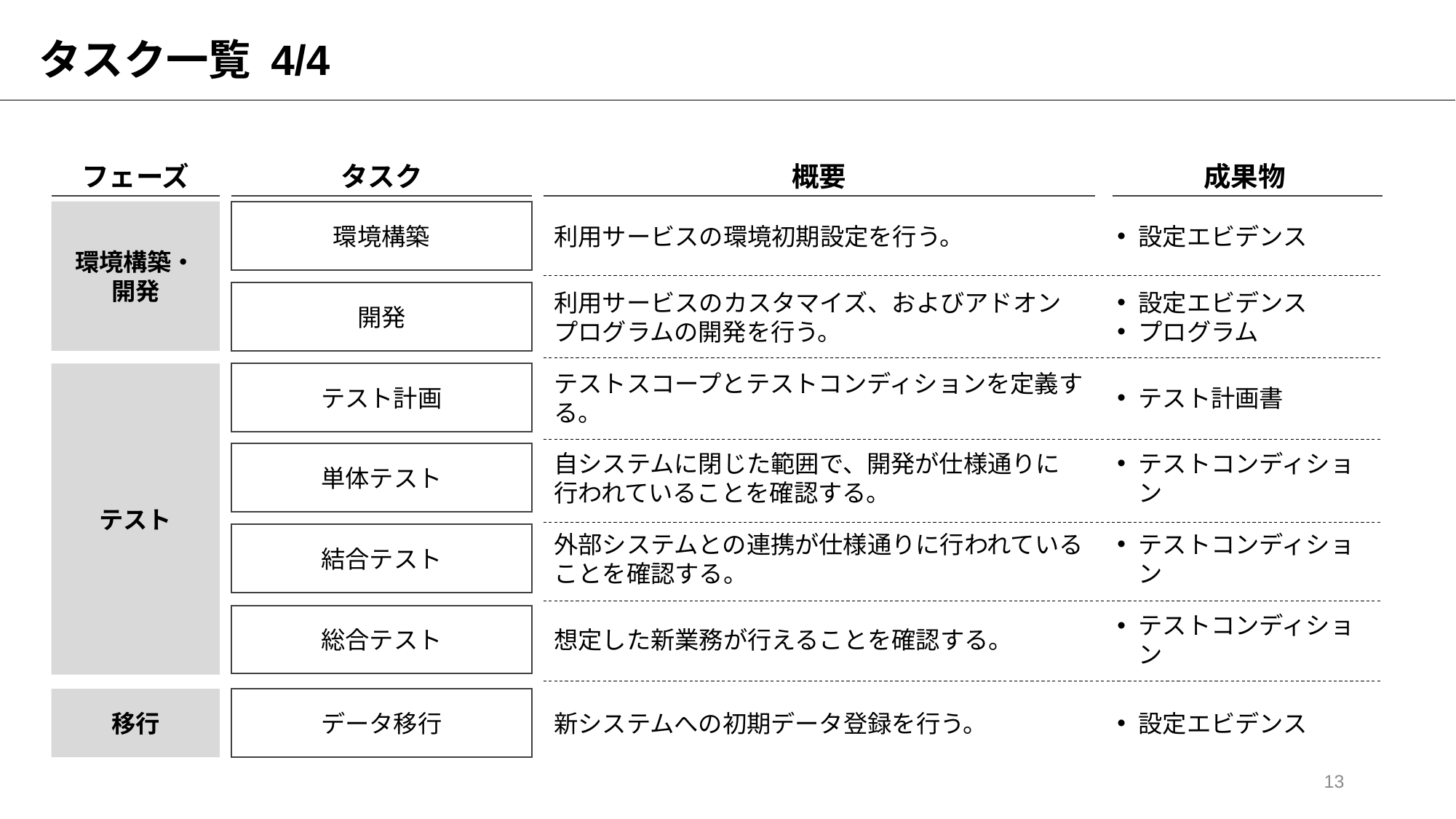

# タスク一覧 4/4

フェーズ
タスク
概要
成果物
環境構築
利用サービスの環境初期設定を行う。
設定エビデンス
環境構築・
開発
開発
利用サービスのカスタマイズ、およびアドオンプログラムの開発を行う。
設定エビデンス
プログラム
テスト
テスト計画
テストスコープとテストコンディションを定義する。
テスト計画書
単体テスト
自システムに閉じた範囲で、開発が仕様通りに行われていることを確認する。
テストコンディション
結合テスト
外部システムとの連携が仕様通りに行われていることを確認する。
テストコンディション
総合テスト
想定した新業務が行えることを確認する。
テストコンディション
移行
データ移行
新システムへの初期データ登録を行う。
設定エビデンス
13